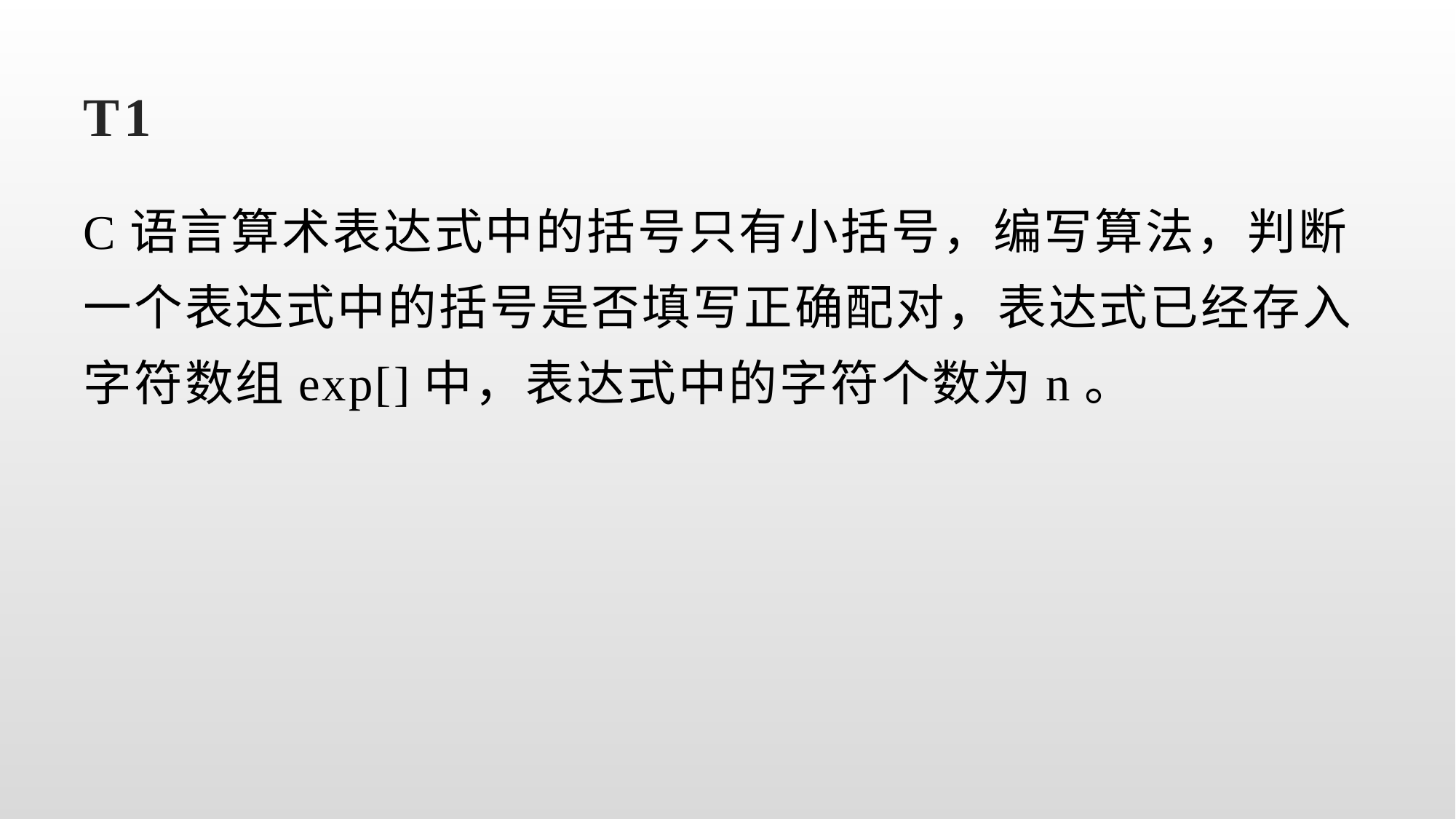

# T1
C语言算术表达式中的括号只有小括号，编写算法，判断一个表达式中的括号是否填写正确配对，表达式已经存入字符数组exp[]中，表达式中的字符个数为n。